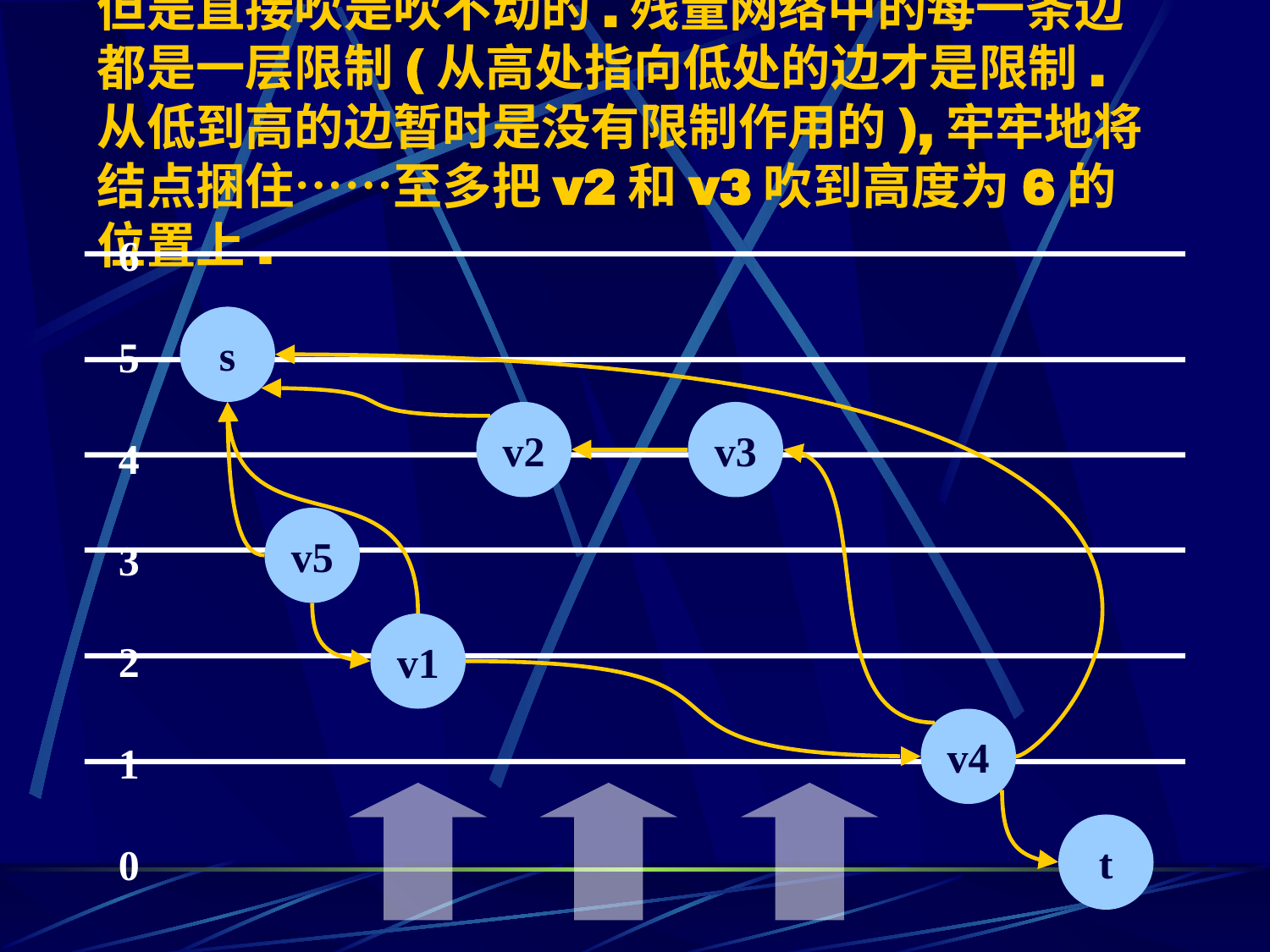

# 但是直接吹是吹不动的.残量网络中的每一条边都是一层限制(从高处指向低处的边才是限制.从低到高的边暂时是没有限制作用的),牢牢地将结点捆住……至多把v2和v3吹到高度为6的位置上.
6

5

4

3

2

1

0

s

v2
v3

v5

v1

v4

t